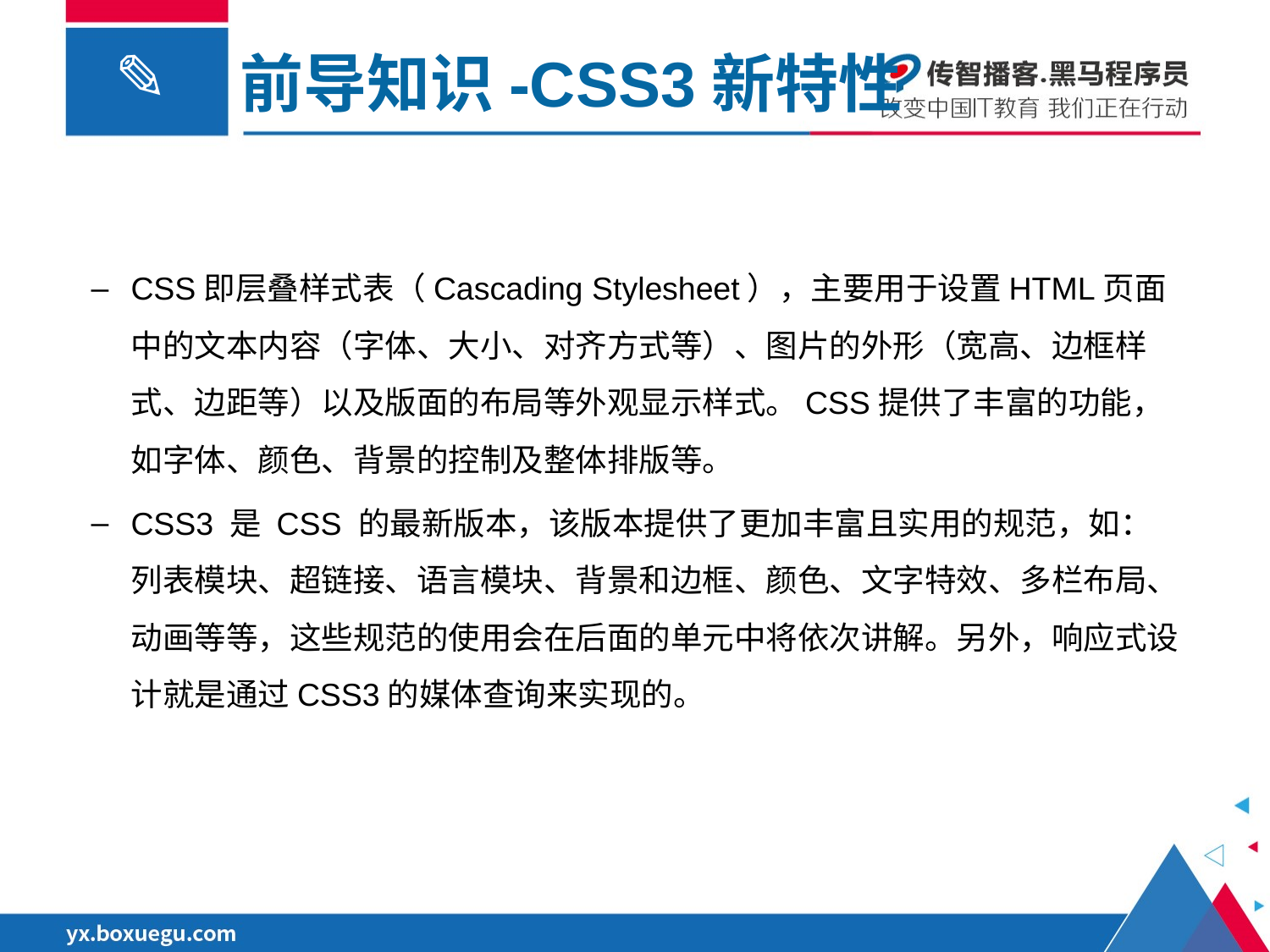

前导知识-CSS3新特性

CSS即层叠样式表（Cascading Stylesheet），主要用于设置HTML页面中的文本内容（字体、大小、对齐方式等）、图片的外形（宽高、边框样式、边距等）以及版面的布局等外观显示样式。CSS提供了丰富的功能，如字体、颜色、背景的控制及整体排版等。
CSS3 是 CSS 的最新版本，该版本提供了更加丰富且实用的规范，如：列表模块、超链接、语言模块、背景和边框、颜色、文字特效、多栏布局、动画等等，这些规范的使用会在后面的单元中将依次讲解。另外，响应式设计就是通过CSS3的媒体查询来实现的。